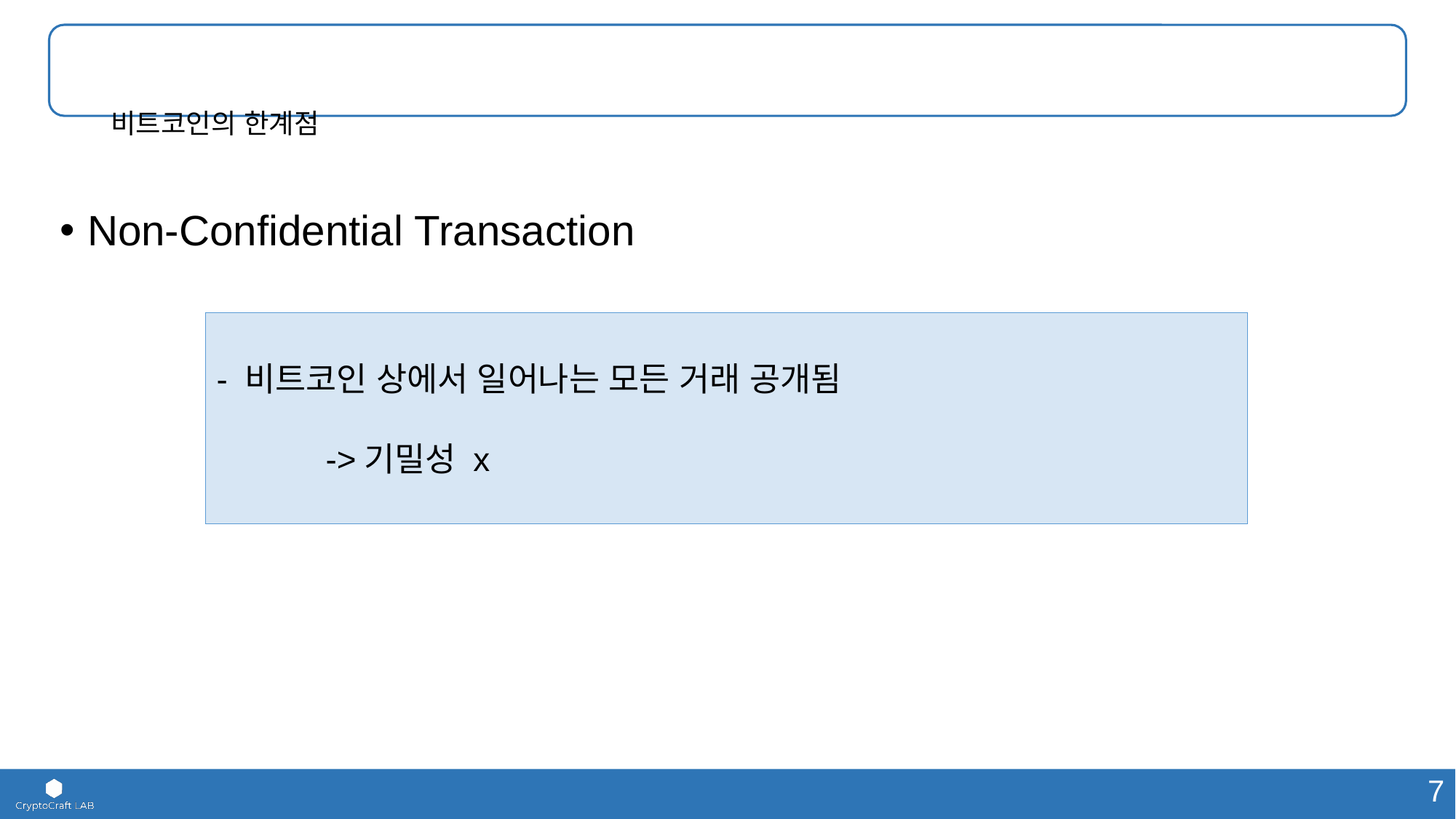

# 비트코인의 한계점

Non-Confidential Transaction

- 비트코인 상에서 일어나는 모든 거래 공개됨

	->기밀성 x